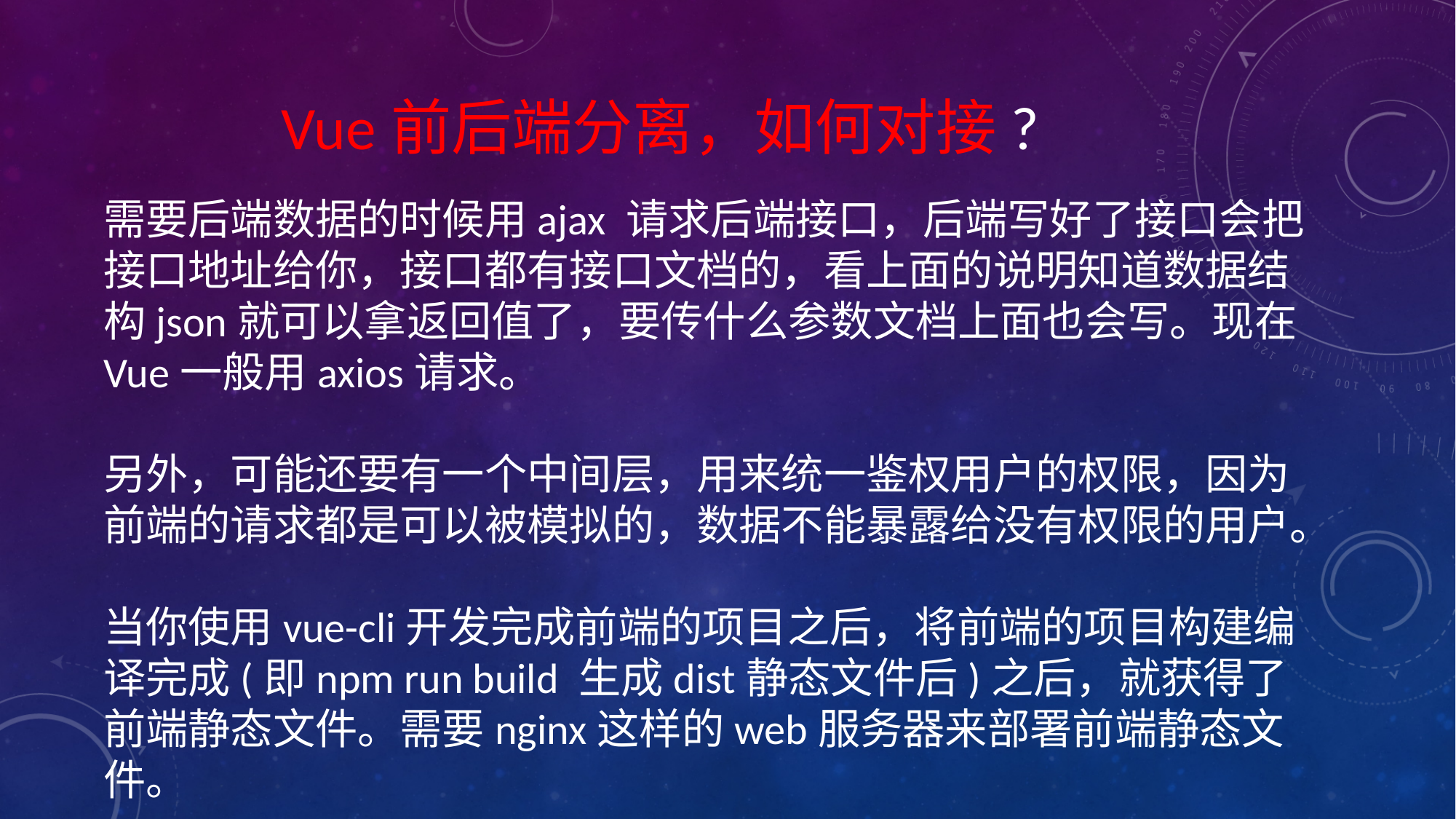

Vue前后端分离，如何对接?
需要后端数据的时候用ajax 请求后端接口，后端写好了接口会把接口地址给你，接口都有接口文档的，看上面的说明知道数据结构json就可以拿返回值了，要传什么参数文档上面也会写。现在Vue一般用axios请求。

另外，可能还要有一个中间层，用来统一鉴权用户的权限，因为前端的请求都是可以被模拟的，数据不能暴露给没有权限的用户。

当你使用vue-cli开发完成前端的项目之后，将前端的项目构建编译完成(即npm run build 生成dist静态文件后)之后，就获得了前端静态文件。需要nginx这样的web服务器来部署前端静态文件。